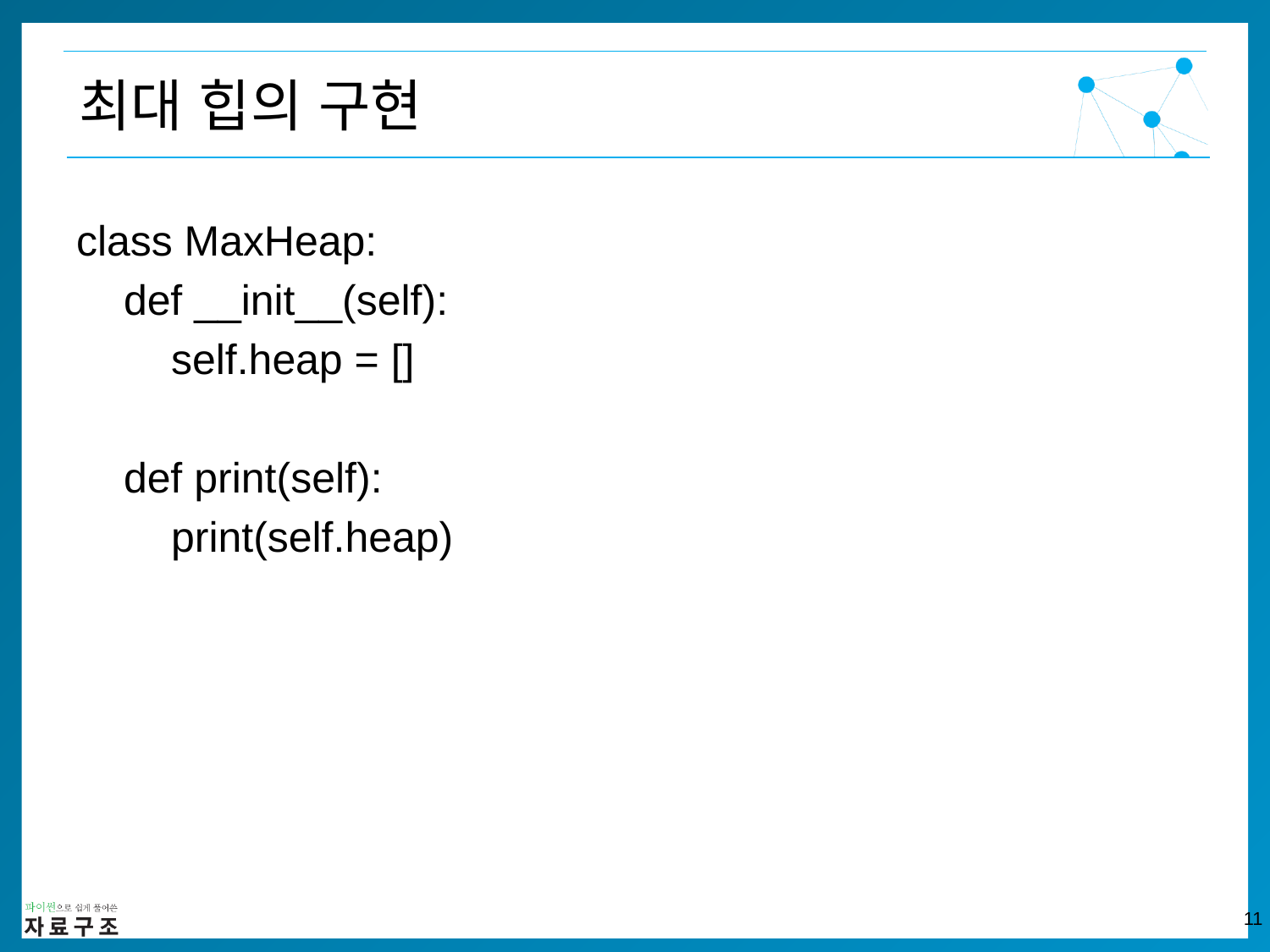

최대 힙의 구현
class MaxHeap:
    def __init__(self):
        self.heap = []

    def print(self):
        print(self.heap)